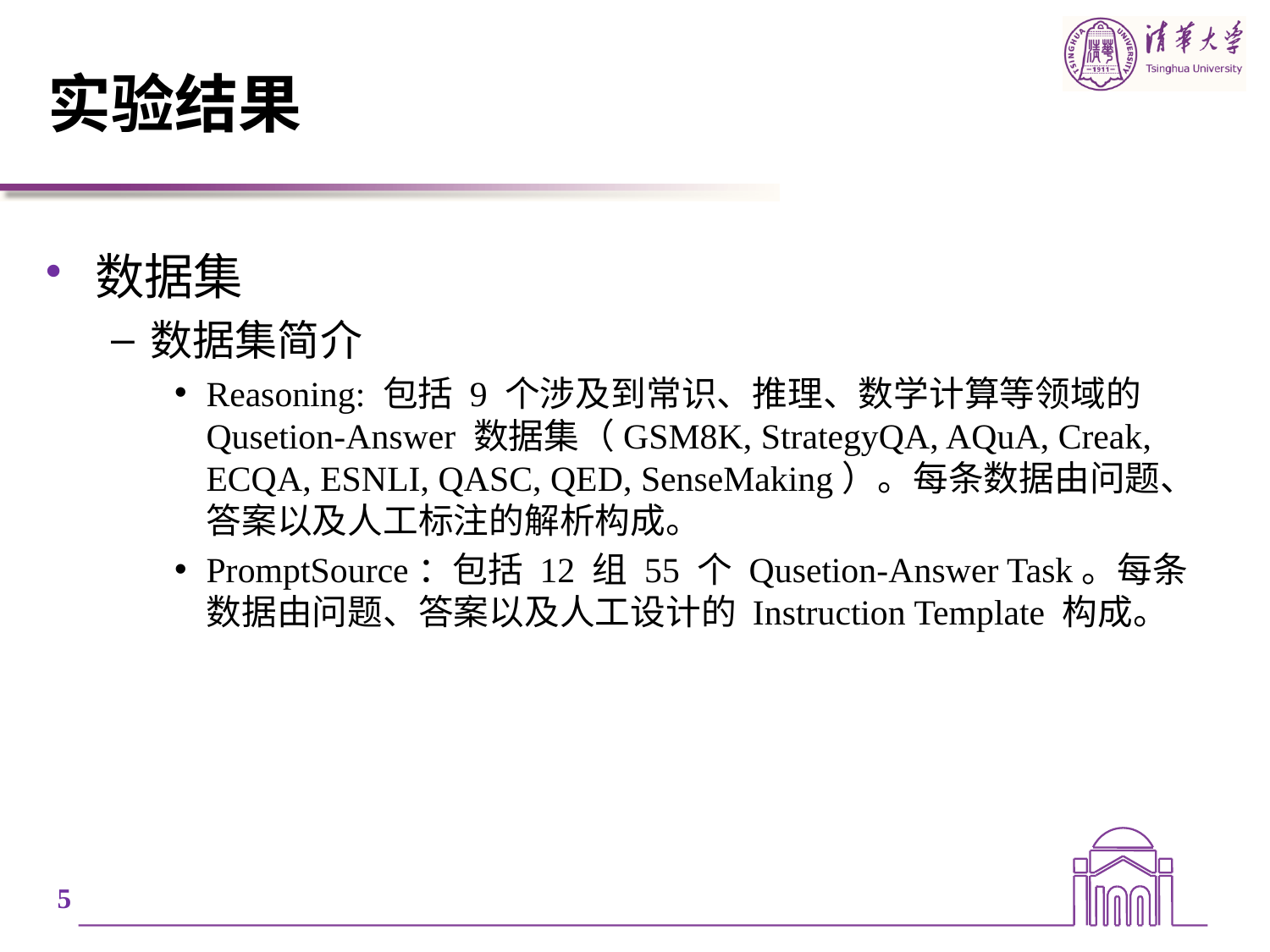

# 实验结果
数据集
数据集简介
Reasoning: 包括 9 个涉及到常识、推理、数学计算等领域的 Qusetion-Answer 数据集（GSM8K, StrategyQA, AQuA, Creak, ECQA, ESNLI, QASC, QED, SenseMaking）。每条数据由问题、答案以及人工标注的解析构成。
PromptSource：包括 12 组 55 个 Qusetion-Answer Task。每条数据由问题、答案以及人工设计的 Instruction Template 构成。